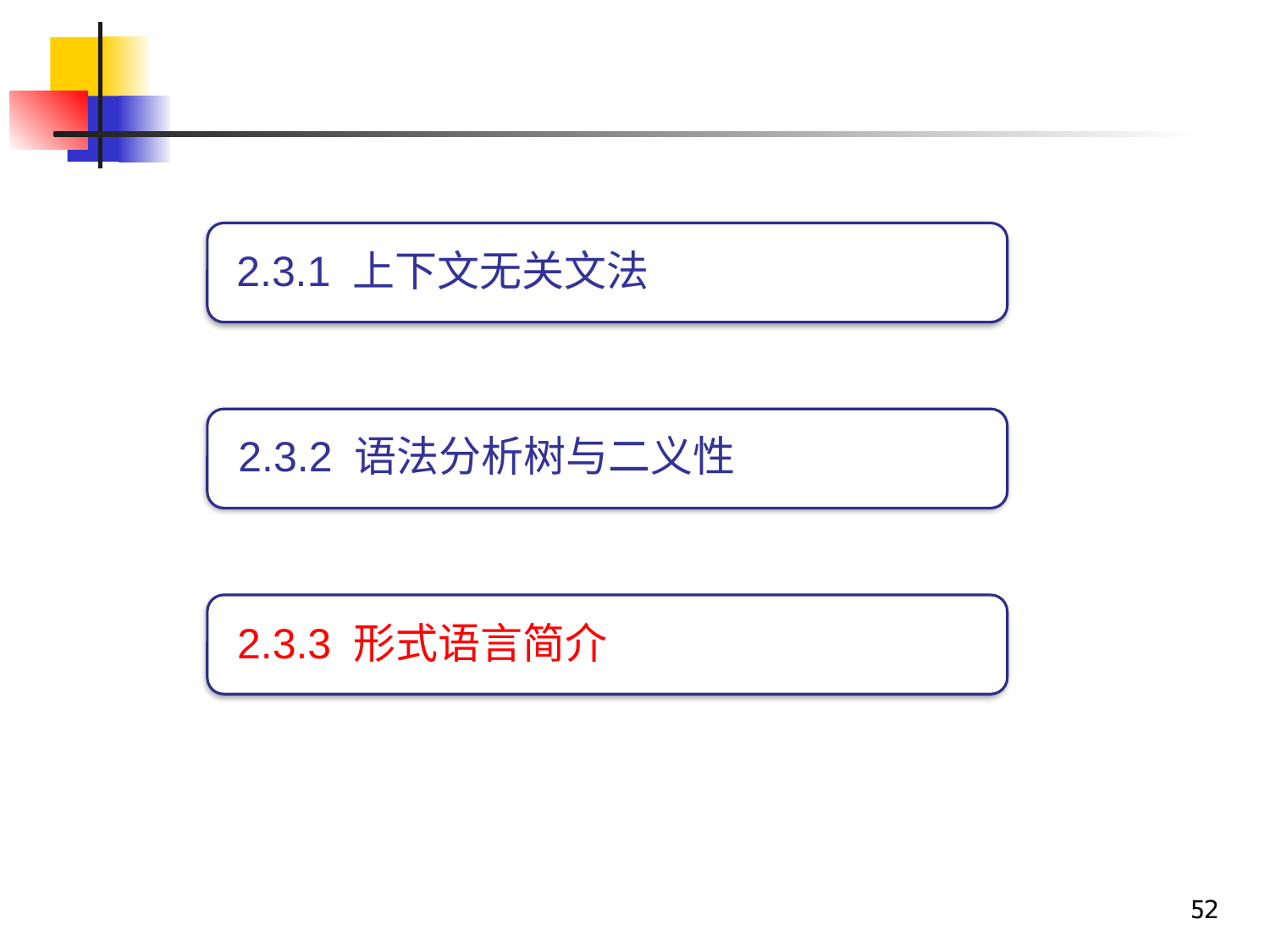

2.3.1 上下文无关文法

2.3.2 语法分析树与二义性

2.3.3 形式语言简介
52